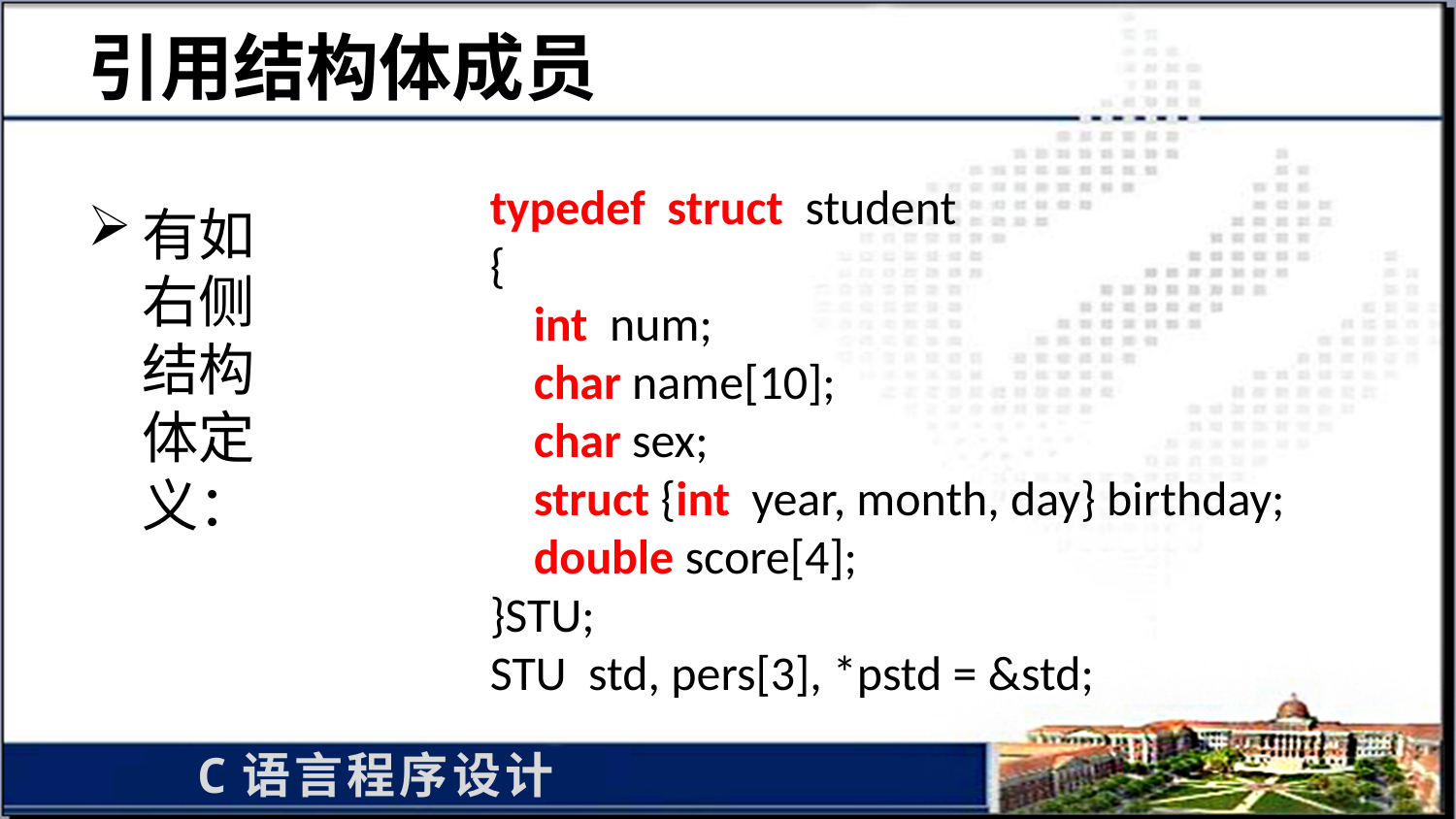

# 引用结构体成员
typedef  struct  student
{
    int  num;
    char name[10];
    char sex;
    struct {int  year, month, day} birthday;
    double score[4];
}STU;
STU  std, pers[3], *pstd = &std;
有如右侧结构体定义：